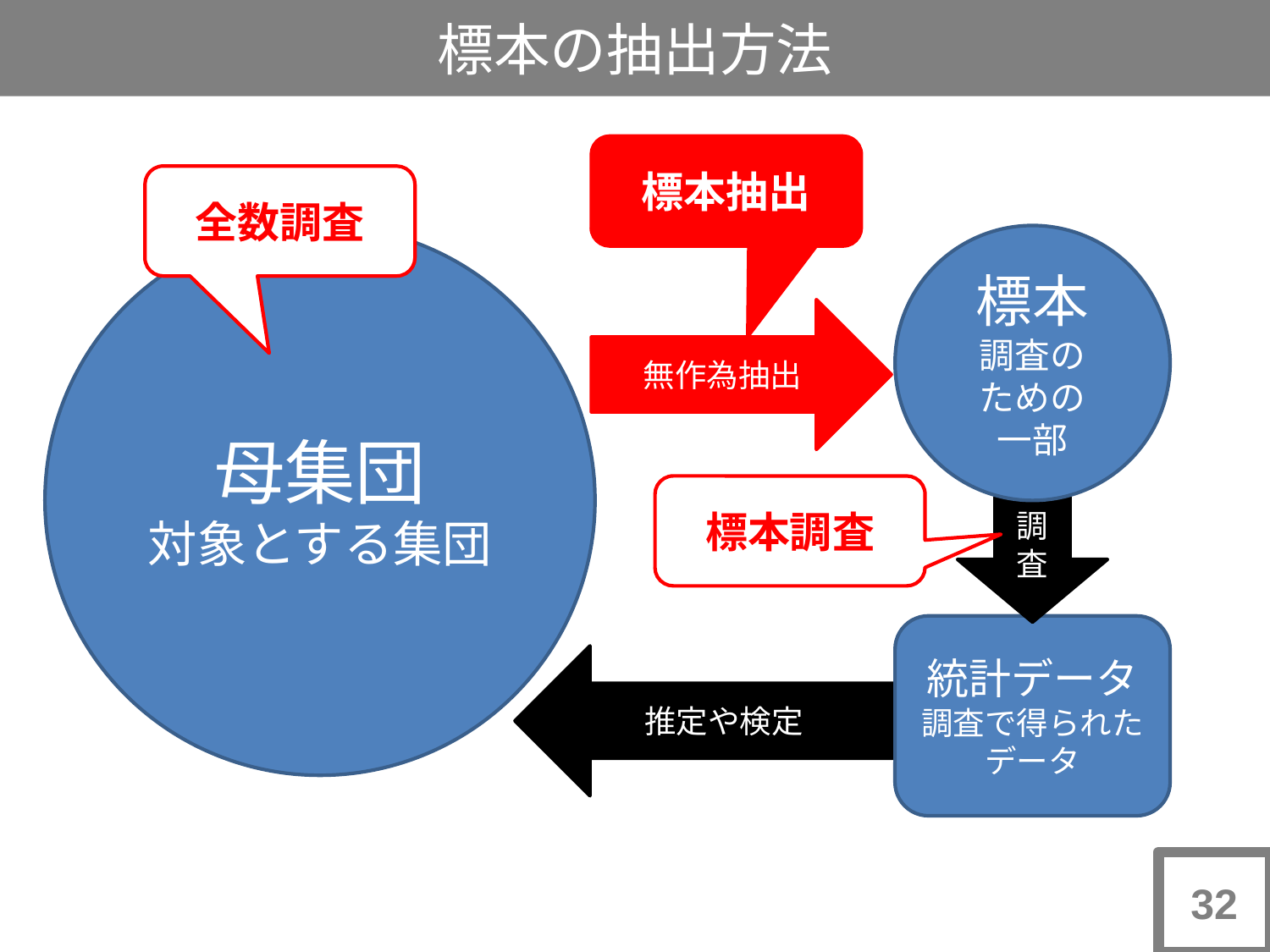

# 標本の抽出方法
標本抽出
全数調査
母集団
対象とする集団
標本
調査の
ための
一部
無作為抽出
標本調査
調査
統計データ
調査で得られた
データ
推定や検定
32